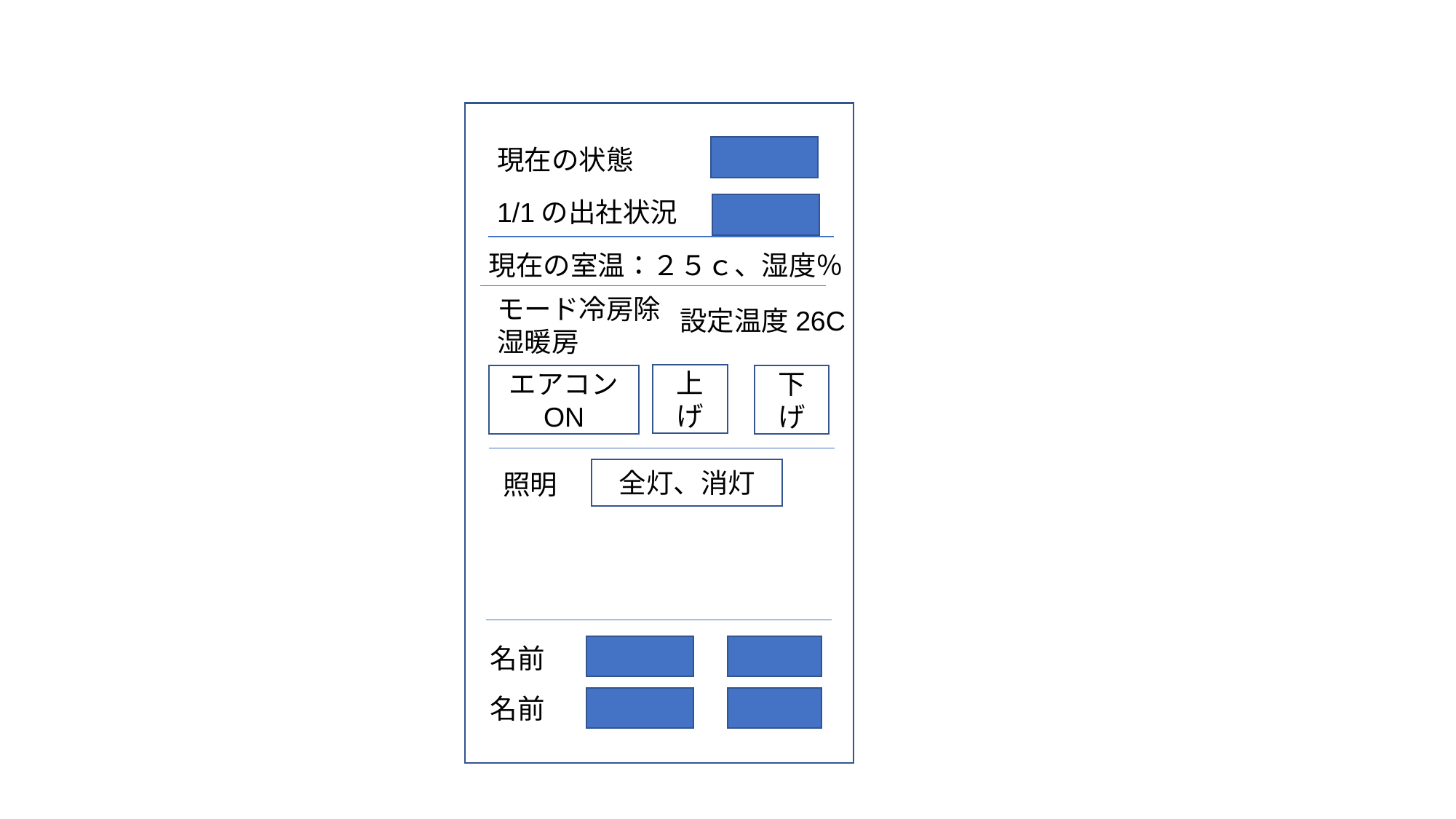

現在の状態
1/1の出社状況

現在の室温：２５ｃ、湿度％
モード冷房除湿暖房
設定温度26C
上げ
下げ
エアコン
ON
全灯、消灯
照明
名前

名前